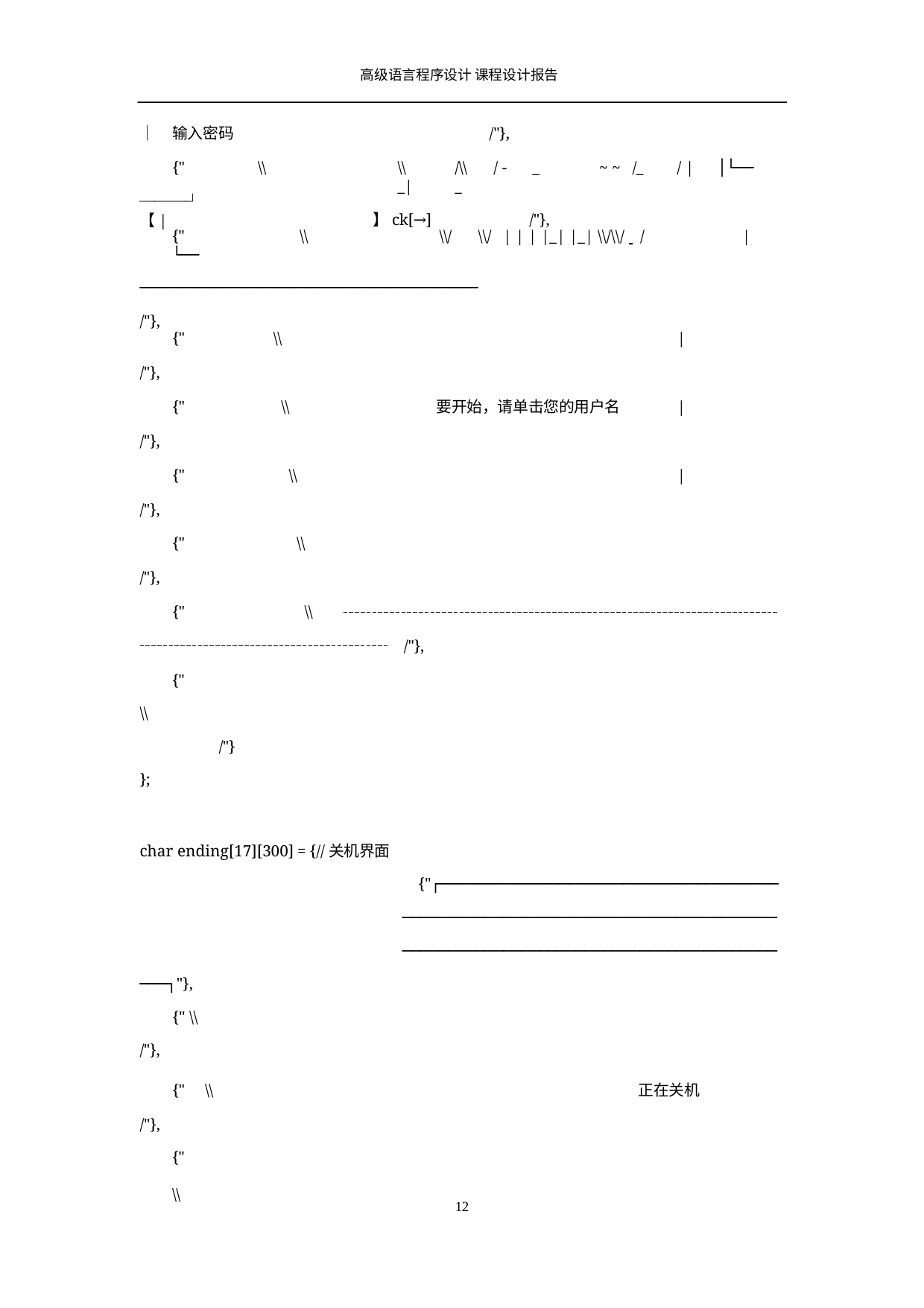

高级语言程序设计 课程设计报告

│	输入密码
/"},
{"
\\
\\	/\\	/ -	_	_|	_

】ck[→]	/"},
~ ~ /_
/ |	│└──
───┘	【|
{"	\\	\\/	\\/ | | | |_| |_| \\/\\/  /	| └──

─────────────────────────────────────

/"},
{"
\\
|
/"},
{"
\\
要开始，请单击您的用户名
|
/"},
{"
\\
|
/"},
{"
\\
/"},
{"
\\

/"},

{"

\\

	/"}

};
char ending[17][300] = {//关机界面

{"┌─────────────────────────────────────

─────────────────────────────────────────

─────────────────────────────────────────

───┐"},

{" \\

/"},
{"	\\
正在关机
/"},

{"	\\
12